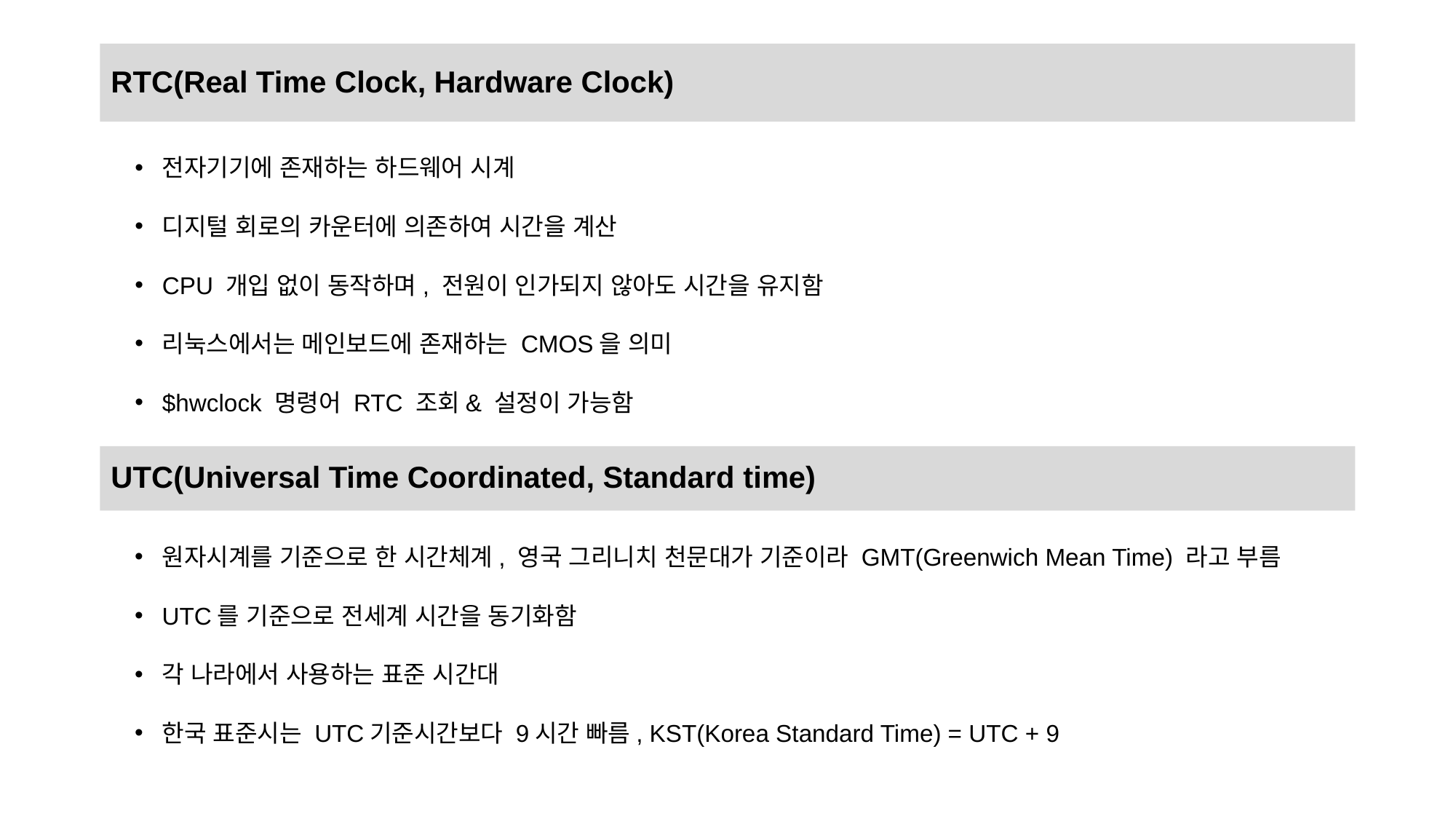

# RTC(Real Time Clock, Hardware Clock)
전자기기에 존재하는 하드웨어 시계
디지털 회로의 카운터에 의존하여 시간을 계산
CPU 개입 없이 동작하며, 전원이 인가되지 않아도 시간을 유지함
리눅스에서는 메인보드에 존재하는 CMOS을 의미
$hwclock 명령어 RTC 조회& 설정이 가능함
UTC(Universal Time Coordinated, Standard time)
원자시계를 기준으로 한 시간체계, 영국 그리니치 천문대가 기준이라 GMT(Greenwich Mean Time) 라고 부름
UTC를 기준으로 전세계 시간을 동기화함
각 나라에서 사용하는 표준 시간대
한국 표준시는 UTC기준시간보다 9시간 빠름, KST(Korea Standard Time) = UTC + 9